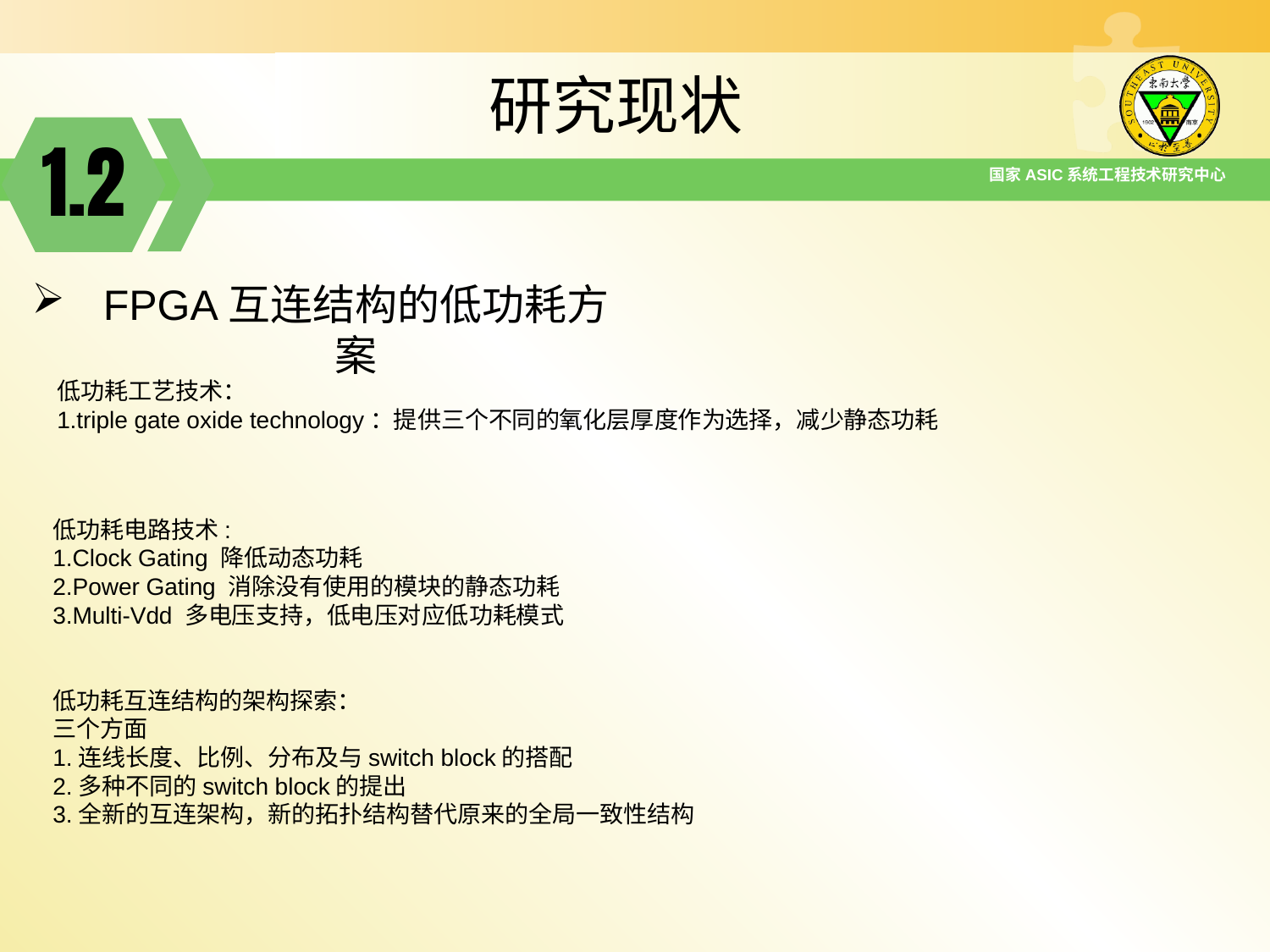

研究现状
1.2

国家ASIC系统工程技术研究中心
FPGA互连结构的低功耗方案
低功耗工艺技术：
1.triple gate oxide technology：提供三个不同的氧化层厚度作为选择，减少静态功耗
低功耗电路技术:
1.Clock Gating 降低动态功耗
2.Power Gating 消除没有使用的模块的静态功耗
3.Multi-Vdd 多电压支持，低电压对应低功耗模式
低功耗互连结构的架构探索：
三个方面
1.连线长度、比例、分布及与switch block的搭配
2.多种不同的switch block的提出
3.全新的互连架构，新的拓扑结构替代原来的全局一致性结构